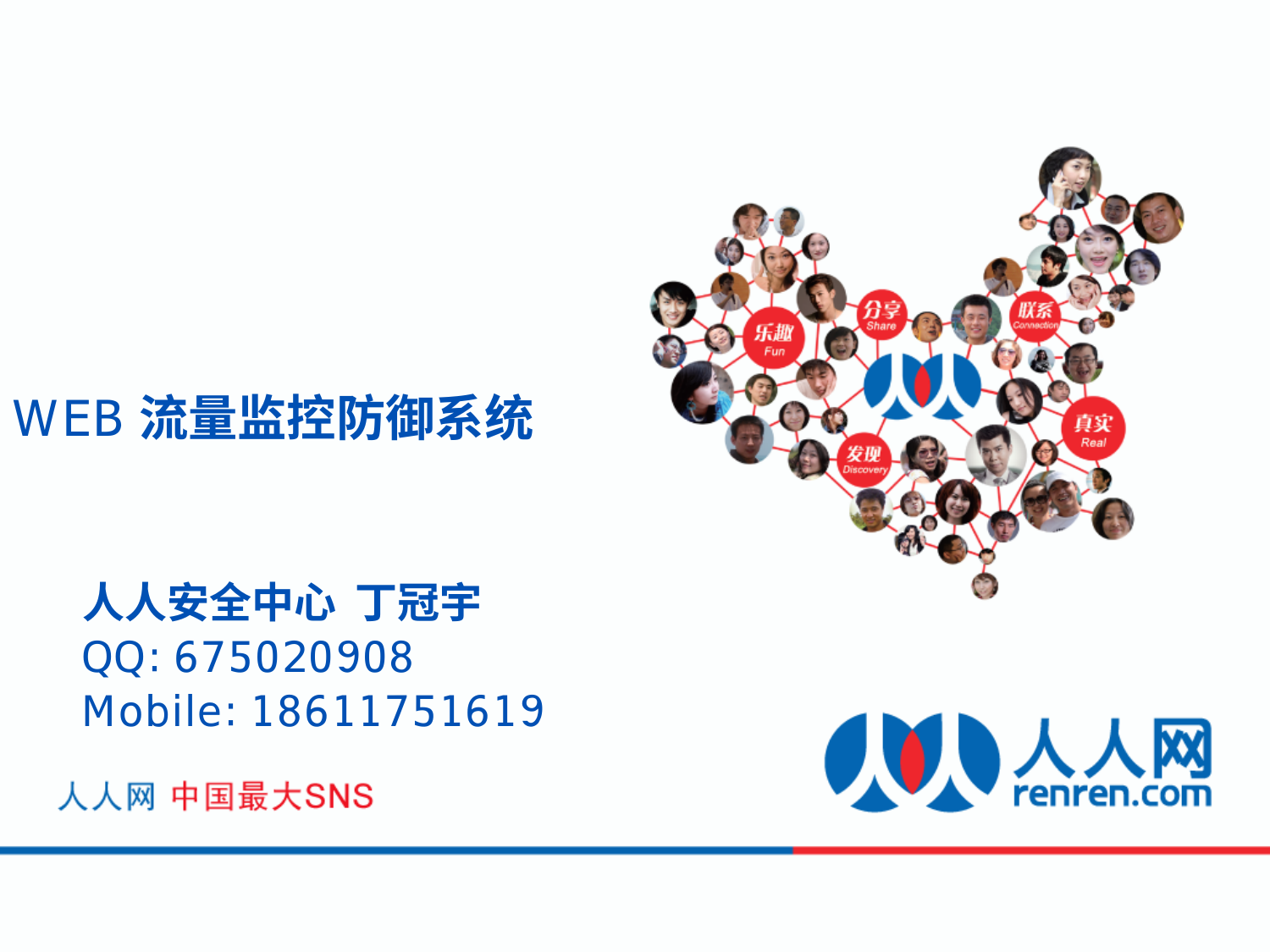

# WEB流量监控防御系统
人人安全中心  丁冠宇
QQ: 675020908
Mobile: 18611751619